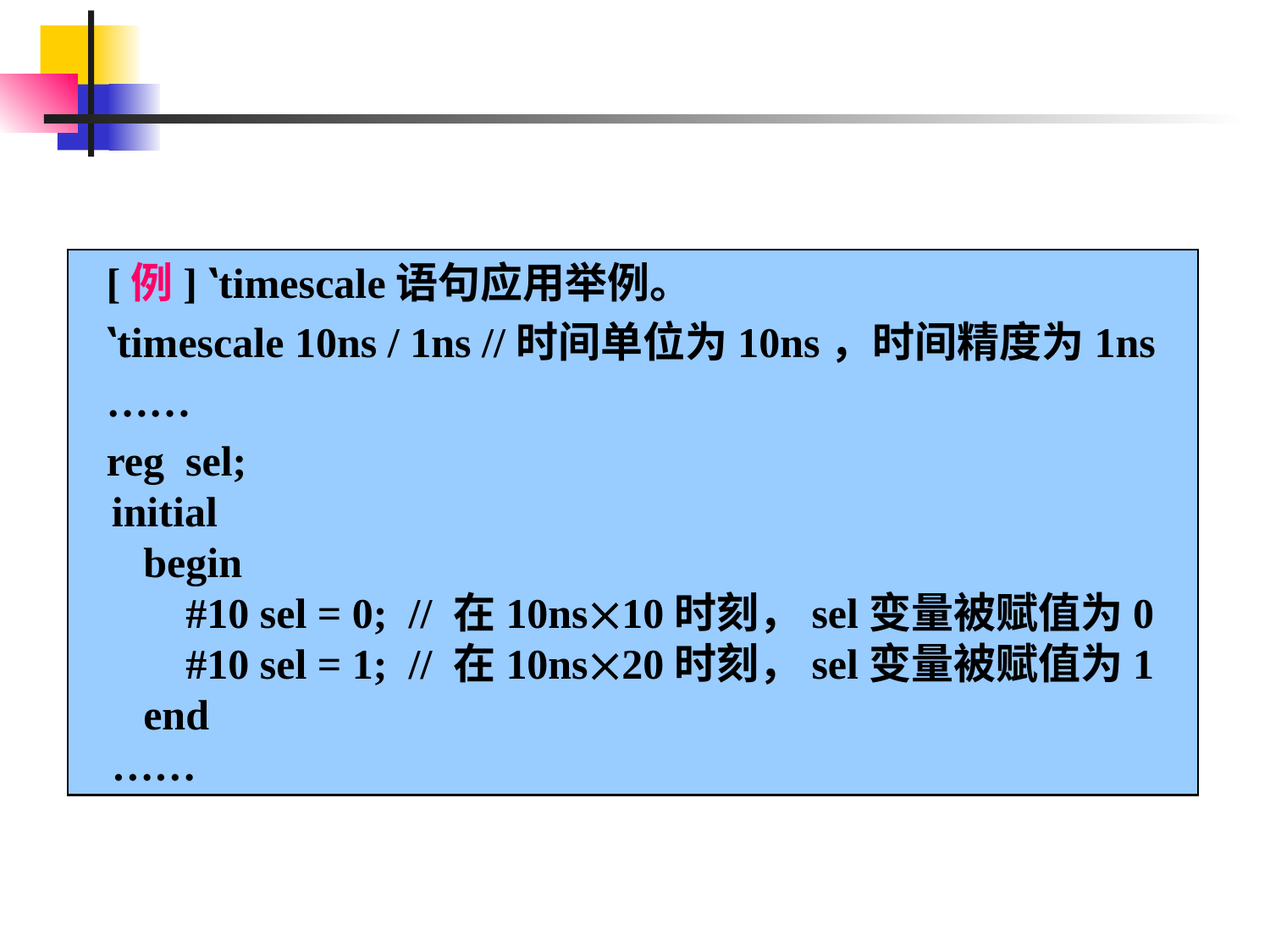

[例] ‵timescale语句应用举例。
‵timescale 10ns / 1ns //时间单位为10ns，时间精度为1ns
……
reg  sel;
   initial
      begin
          #10 sel = 0;  // 在10ns×10时刻，sel变量被赋值为0
          #10 sel = 1;  // 在10ns×20时刻，sel变量被赋值为1
      end
   ……
# 197